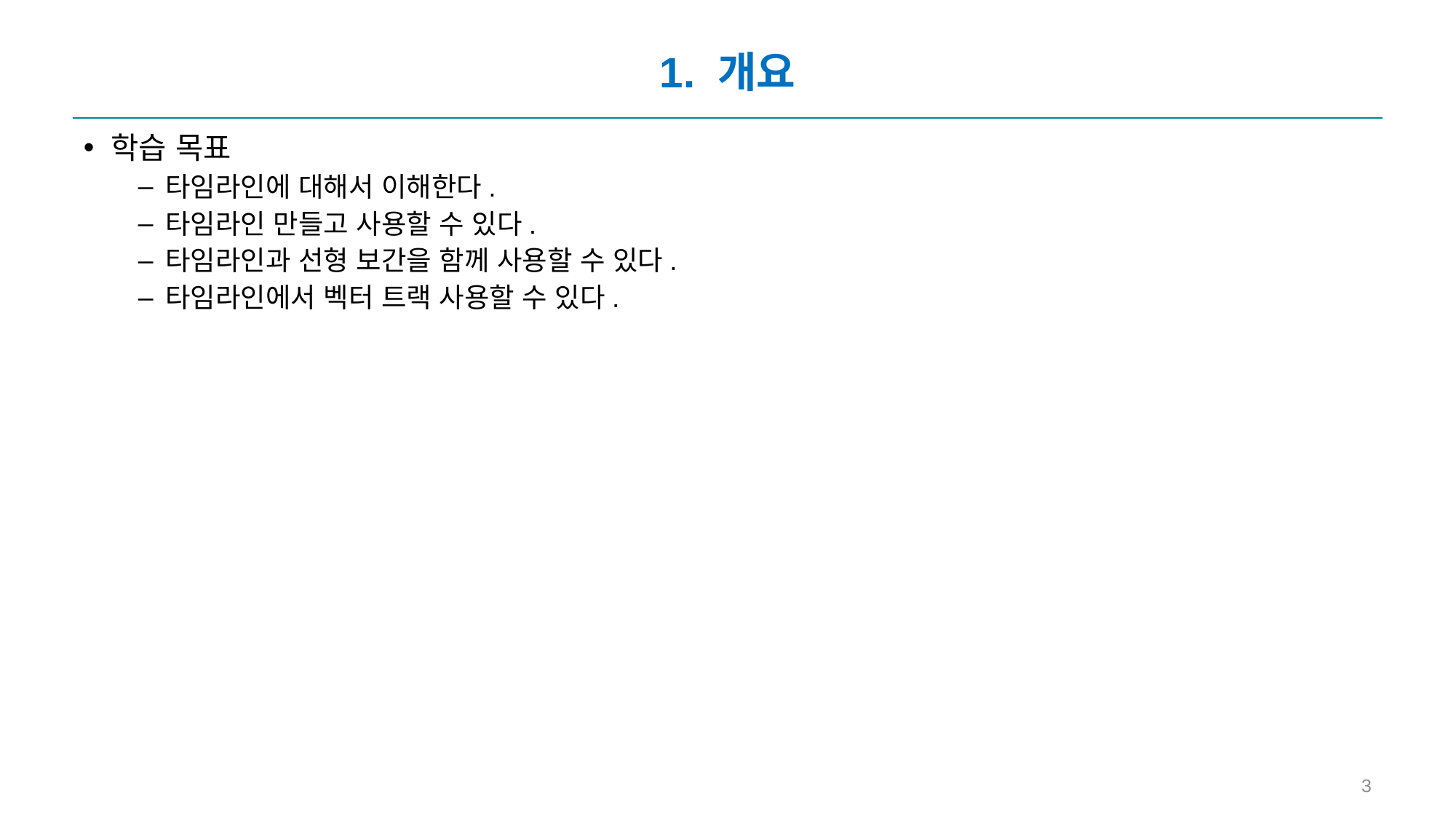

# 1. 개요
학습 목표
타임라인에 대해서 이해한다.
타임라인 만들고 사용할 수 있다.
타임라인과 선형 보간을 함께 사용할 수 있다.
타임라인에서 벡터 트랙 사용할 수 있다.

3